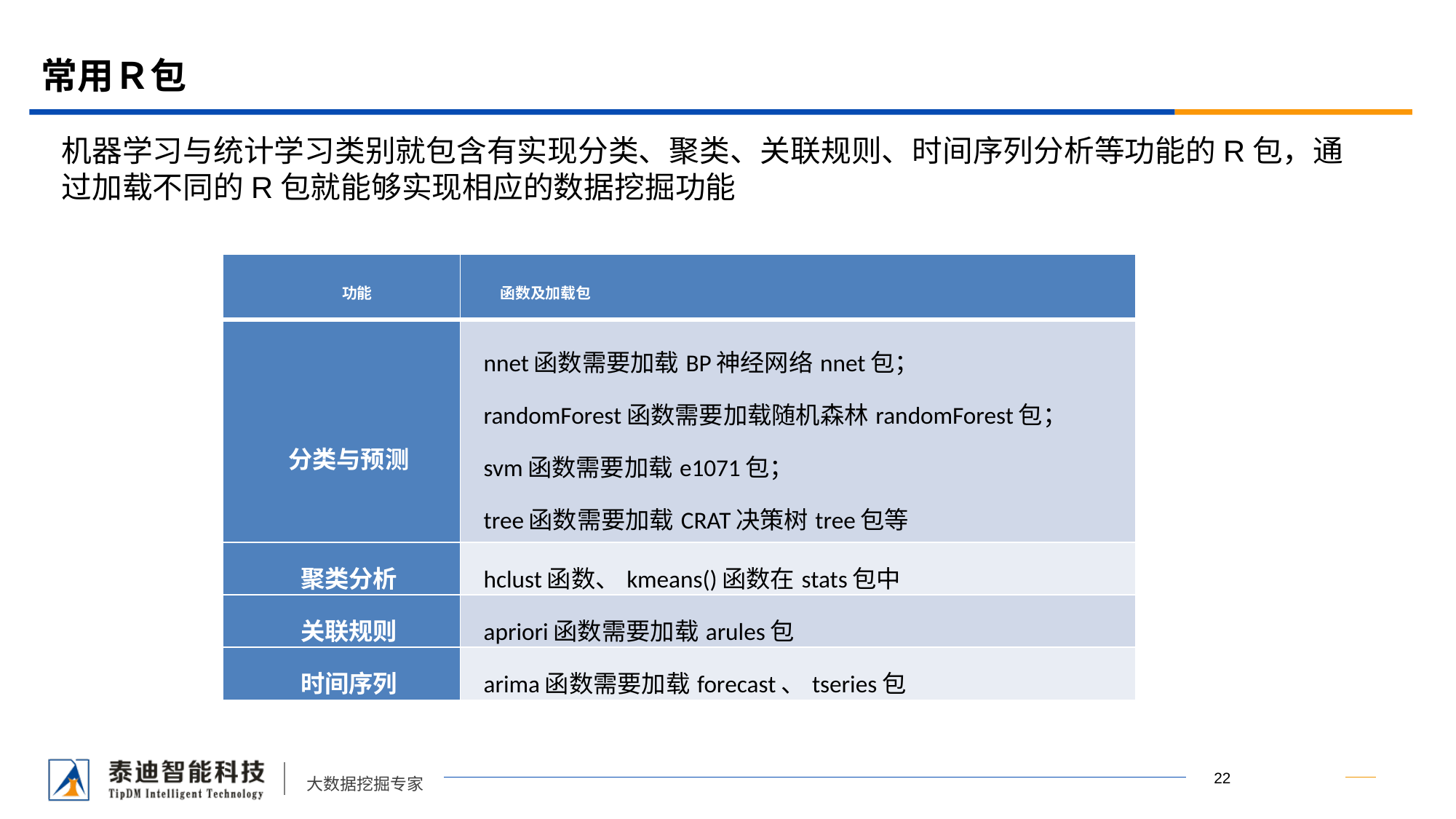

# 常用Ｒ包

机器学习与统计学习类别就包含有实现分类、聚类、关联规则、时间序列分析等功能的R包，通过加载不同的R包就能够实现相应的数据挖掘功能

| 功能 | 函数及加载包 |
| --- | --- |
| 分类与预测 | nnet函数需要加载BP神经网络nnet包； randomForest函数需要加载随机森林randomForest包； svm函数需要加载e1071包； tree函数需要加载CRAT决策树tree包等 |
| 聚类分析 | hclust函数、kmeans()函数在stats包中 |
| 关联规则 | apriori函数需要加载arules包 |
| 时间序列 | arima函数需要加载forecast、tseries包 |